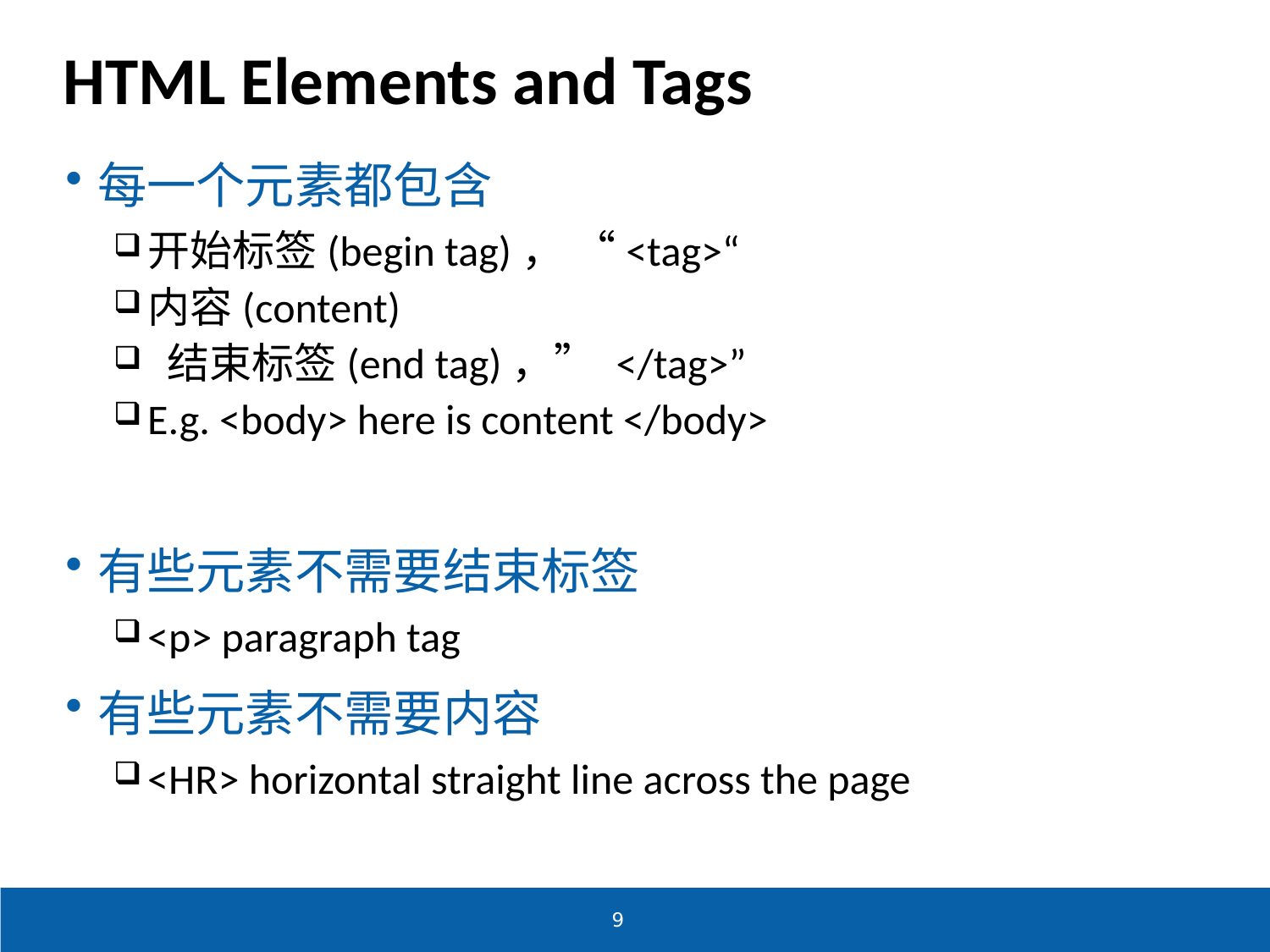

# HTML Elements and Tags
每一个元素都包含
开始标签(begin tag)， “<tag>“
内容(content)
 结束标签(end tag)，” </tag>”
E.g. <body> here is content </body>

有些元素不需要结束标签
<p> paragraph tag
有些元素不需要内容
<HR> horizontal straight line across the page
9